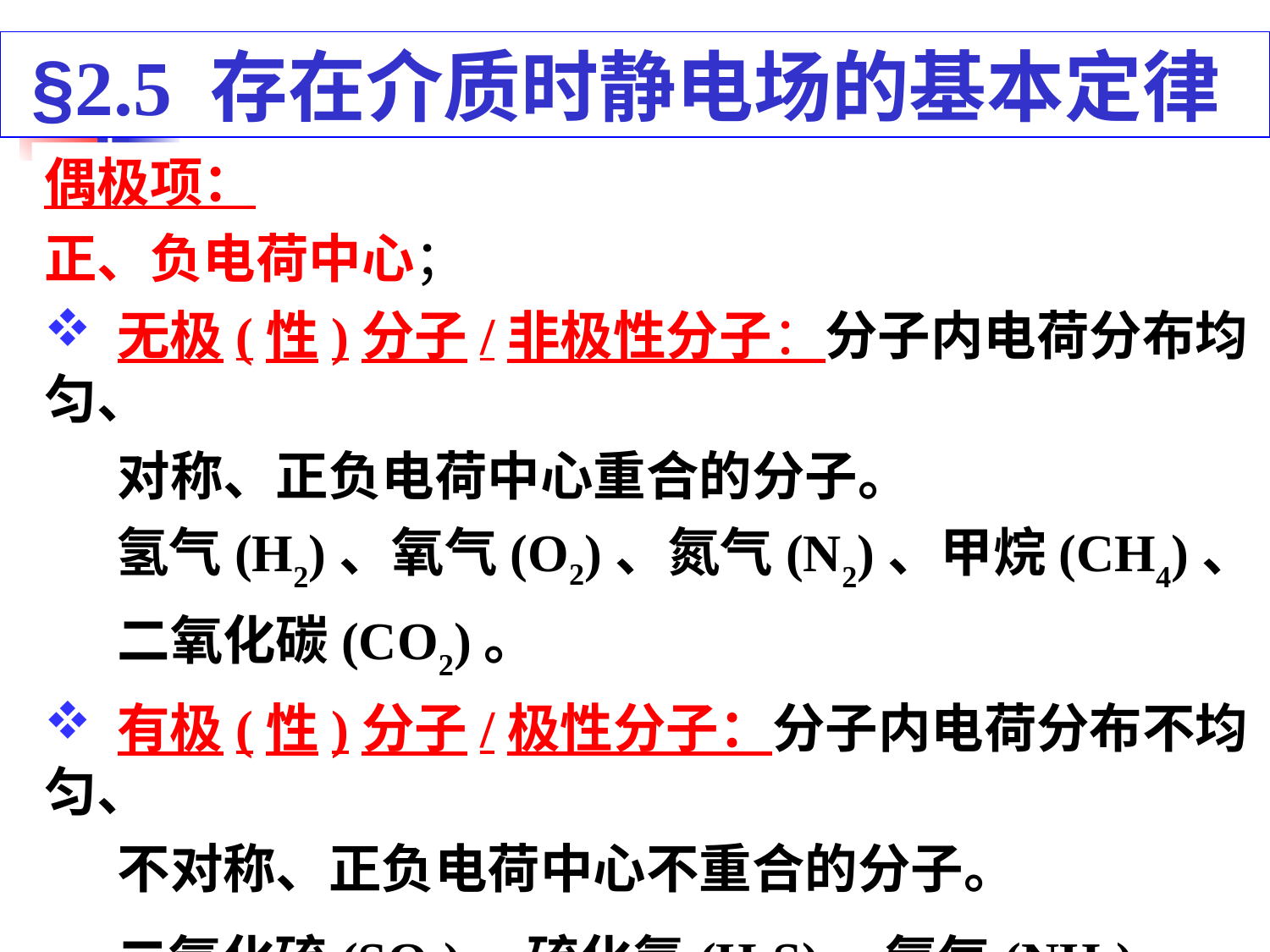

§2.5 存在介质时静电场的基本定律
偶极项：
正、负电荷中心；
 无极(性)分子/非极性分子：分子内电荷分布均匀、
     对称、正负电荷中心重合的分子。
     氢气(H2)、氧气(O2)、氮气(N2)、甲烷(CH4)、
     二氧化碳(CO2)。
 有极(性)分子/极性分子：分子内电荷分布不均匀、
     不对称、正负电荷中心不重合的分子。
     二氧化硫(SO2)、硫化氢(H2S)、氨气(NH3)、
     水(H2O)，有机酸，许多固体介质。